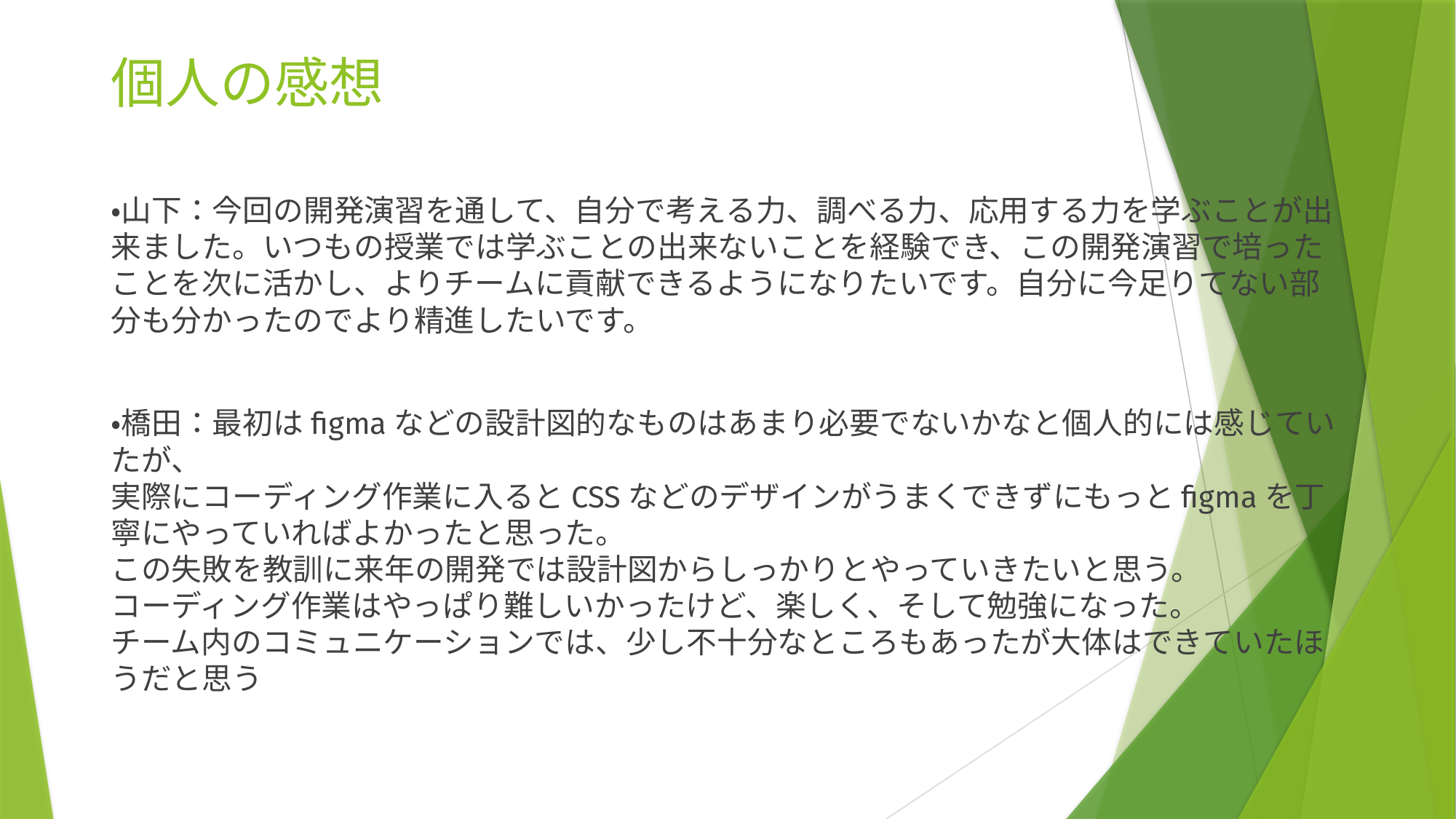

# 個人の感想
・山下：今回の開発演習を通して、自分で考える力、調べる力、応用する力を学ぶことが出来ました。いつもの授業では学ぶことの出来ないことを経験でき、この開発演習で培ったことを次に活かし、よりチームに貢献できるようになりたいです。自分に今足りてない部分も分かったのでより精進したいです。

・橋田：最初はfigmaなどの設計図的なものはあまり必要でないかなと個人的には感じていたが、
実際にコーディング作業に入るとCSSなどのデザインがうまくできずにもっとfigmaを丁寧にやっていればよかったと思った。
この失敗を教訓に来年の開発では設計図からしっかりとやっていきたいと思う。
コーディング作業はやっぱり難しいかったけど、楽しく、そして勉強になった。
チーム内のコミュニケーションでは、少し不十分なところもあったが大体はできていたほうだと思う